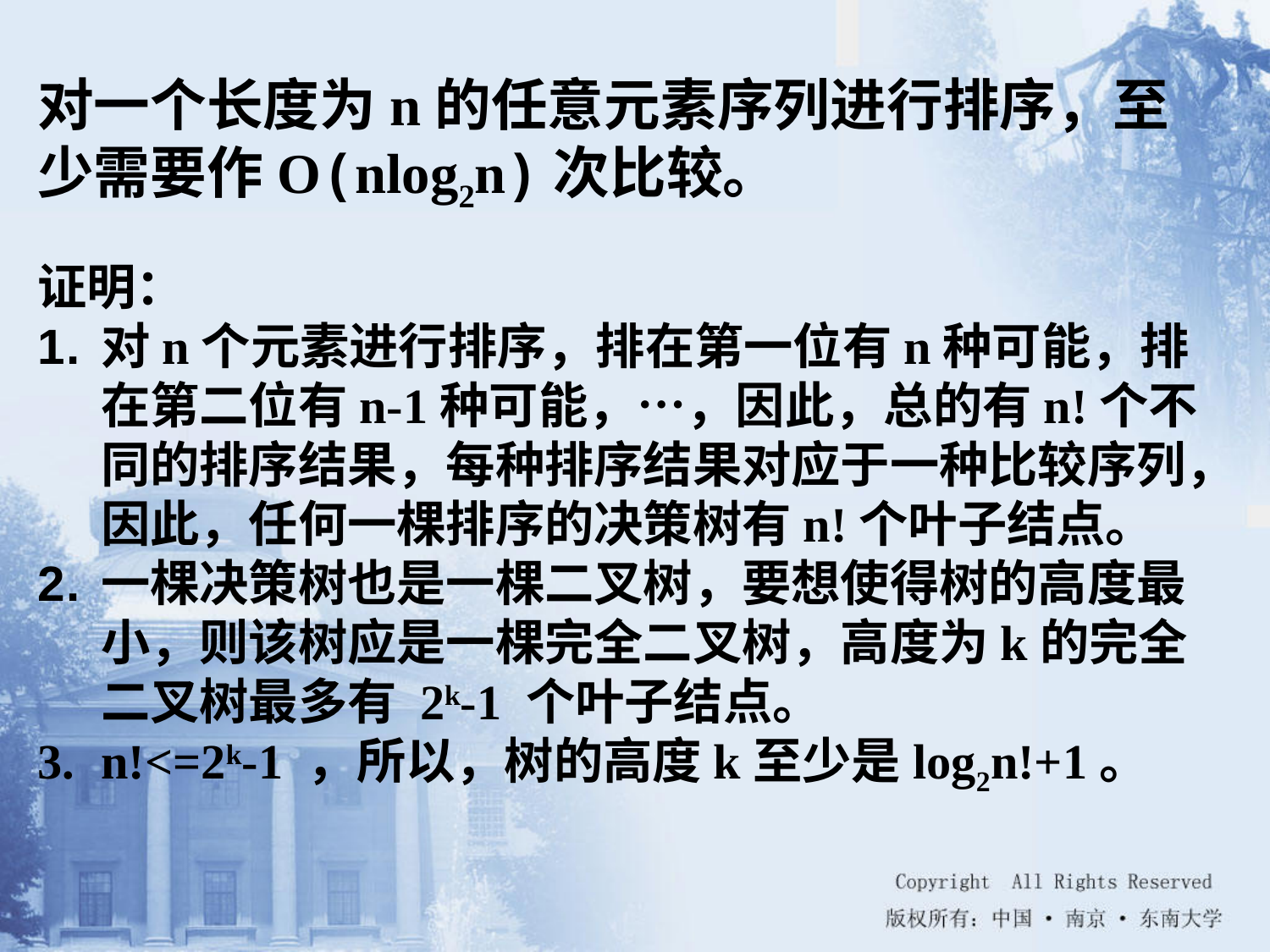

对一个长度为n的任意元素序列进行排序，至少需要作O(nlog2n)次比较。
证明：
对n个元素进行排序，排在第一位有n种可能，排在第二位有n-1种可能，…，因此，总的有n!个不同的排序结果，每种排序结果对应于一种比较序列，因此，任何一棵排序的决策树有n!个叶子结点。
一棵决策树也是一棵二叉树，要想使得树的高度最小，则该树应是一棵完全二叉树，高度为k的完全二叉树最多有 2k-1 个叶子结点。
n!<=2k-1 ，所以，树的高度k至少是log2n!+1。